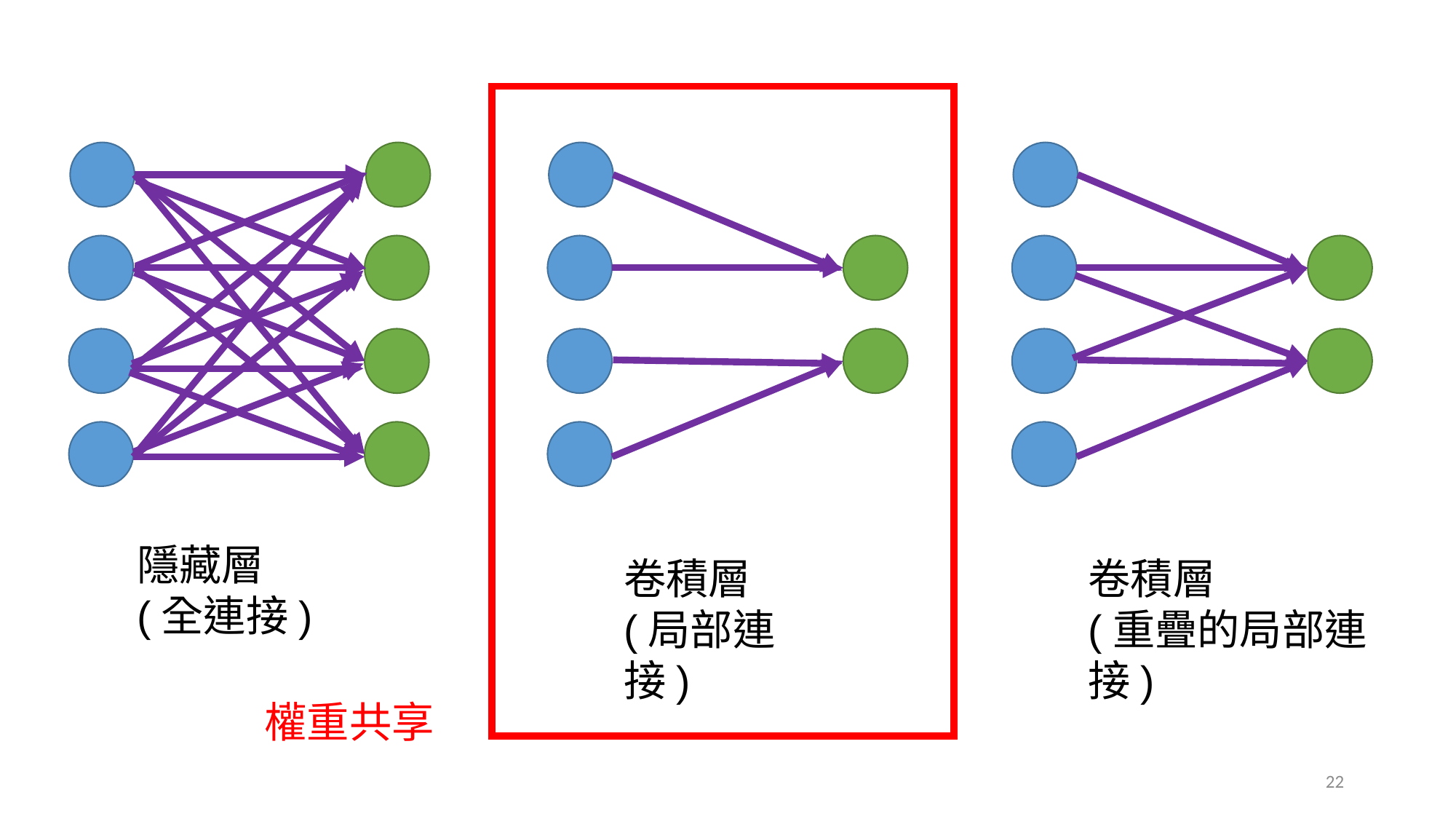

隱藏層
(全連接)
卷積層
(局部連接)
卷積層
(重疊的局部連接)
權重共享
22